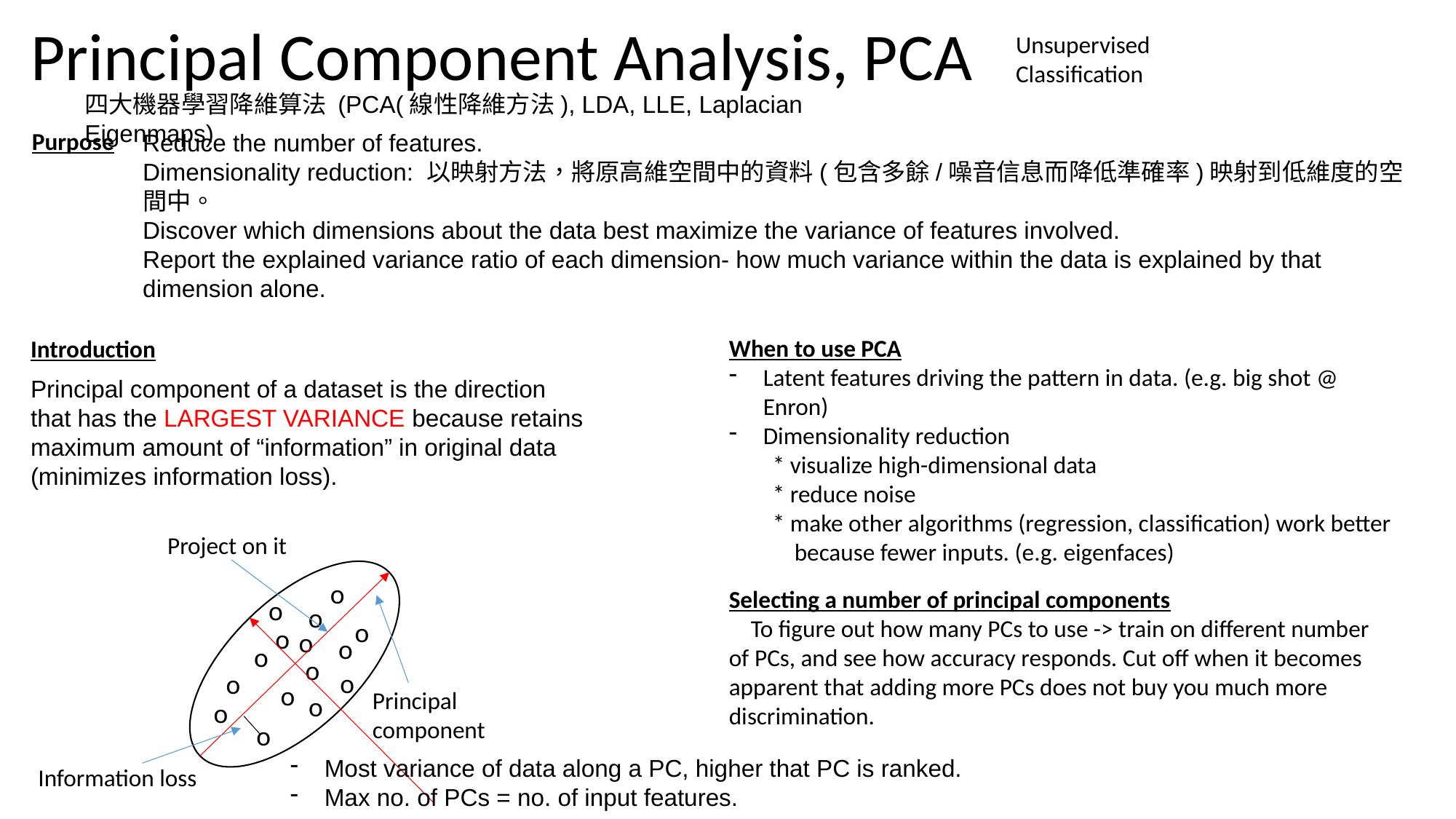

# Principal Component Analysis, PCA
Unsupervised
Classification
四大機器學習降維算法 (PCA(線性降維方法), LDA, LLE, Laplacian Eigenmaps)
Purpose
Reduce the number of features.
Dimensionality reduction: 以映射方法，將原高維空間中的資料(包含多餘/噪音信息而降低準確率)映射到低維度的空間中。
Discover which dimensions about the data best maximize the variance of features involved.
Report the explained variance ratio of each dimension- how much variance within the data is explained by that dimension alone.
When to use PCA
Latent features driving the pattern in data. (e.g. big shot @ Enron)
Dimensionality reduction
        * visualize high-dimensional data
        * reduce noise
        * make other algorithms (regression, classification) work better
            because fewer inputs. (e.g. eigenfaces)
Introduction
Principal component of a dataset is the direction that has the LARGEST VARIANCE because retains maximum amount of “information” in original data (minimizes information loss).
Project on it
o
Selecting a number of principal components
    To figure out how many PCs to use -> train on different number of PCs, and see how accuracy responds. Cut off when it becomes apparent that adding more PCs does not buy you much more discrimination.
o
o

o
o
o
o
o
o
o
o
o
Principal component
o
o
o
Most variance of data along a PC, higher that PC is ranked.
Max no. of PCs = no. of input features.
Information loss